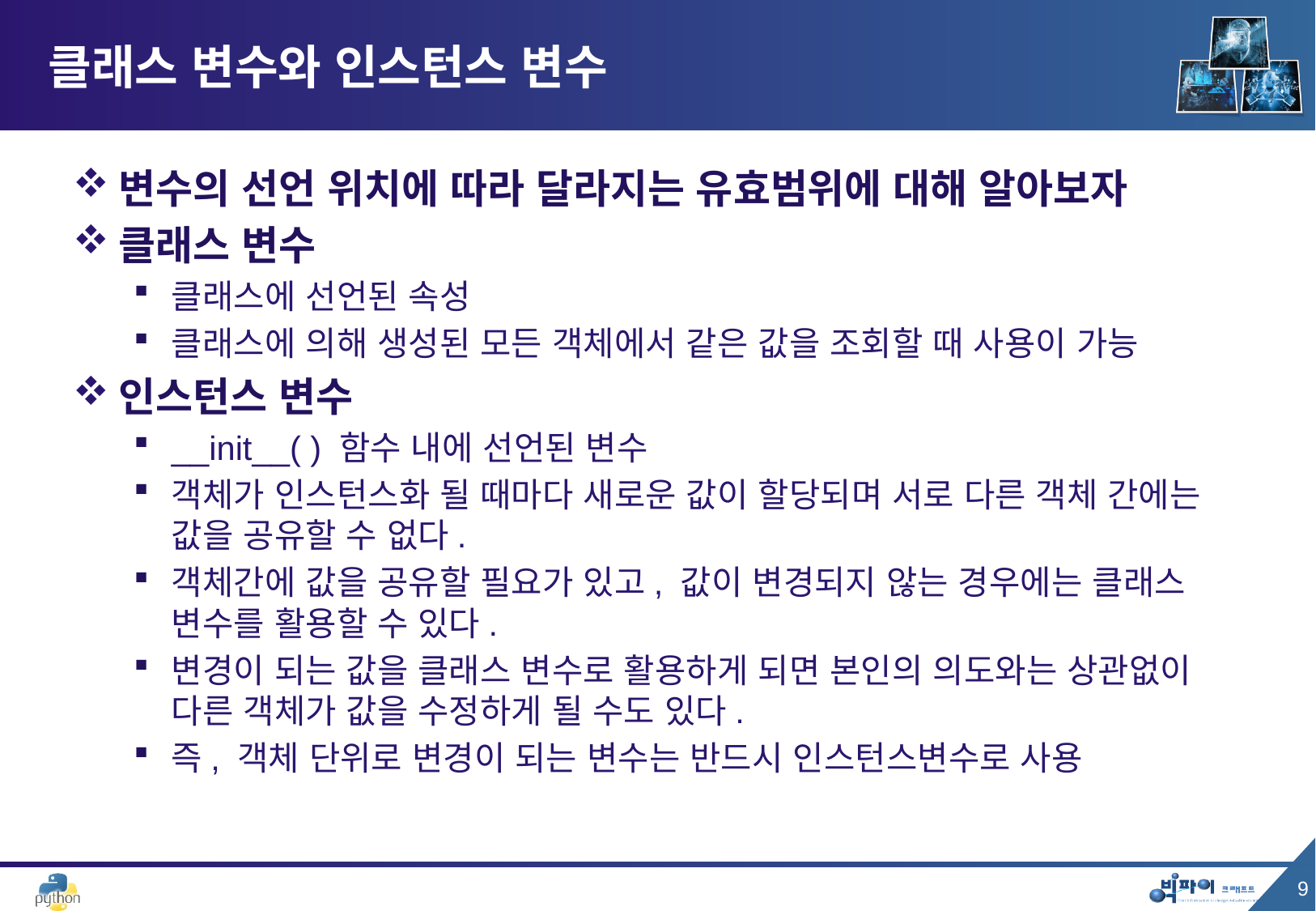

# 클래스 변수와 인스턴스 변수
변수의 선언 위치에 따라 달라지는 유효범위에 대해 알아보자
클래스 변수
클래스에 선언된 속성
클래스에 의해 생성된 모든 객체에서 같은 값을 조회할 때 사용이 가능
인스턴스 변수
__init__( ) 함수 내에 선언된 변수
객체가 인스턴스화 될 때마다 새로운 값이 할당되며 서로 다른 객체 간에는 값을 공유할 수 없다.
객체간에 값을 공유할 필요가 있고, 값이 변경되지 않는 경우에는 클래스 변수를 활용할 수 있다.
변경이 되는 값을 클래스 변수로 활용하게 되면 본인의 의도와는 상관없이 다른 객체가 값을 수정하게 될 수도 있다.
즉, 객체 단위로 변경이 되는 변수는 반드시 인스턴스변수로 사용